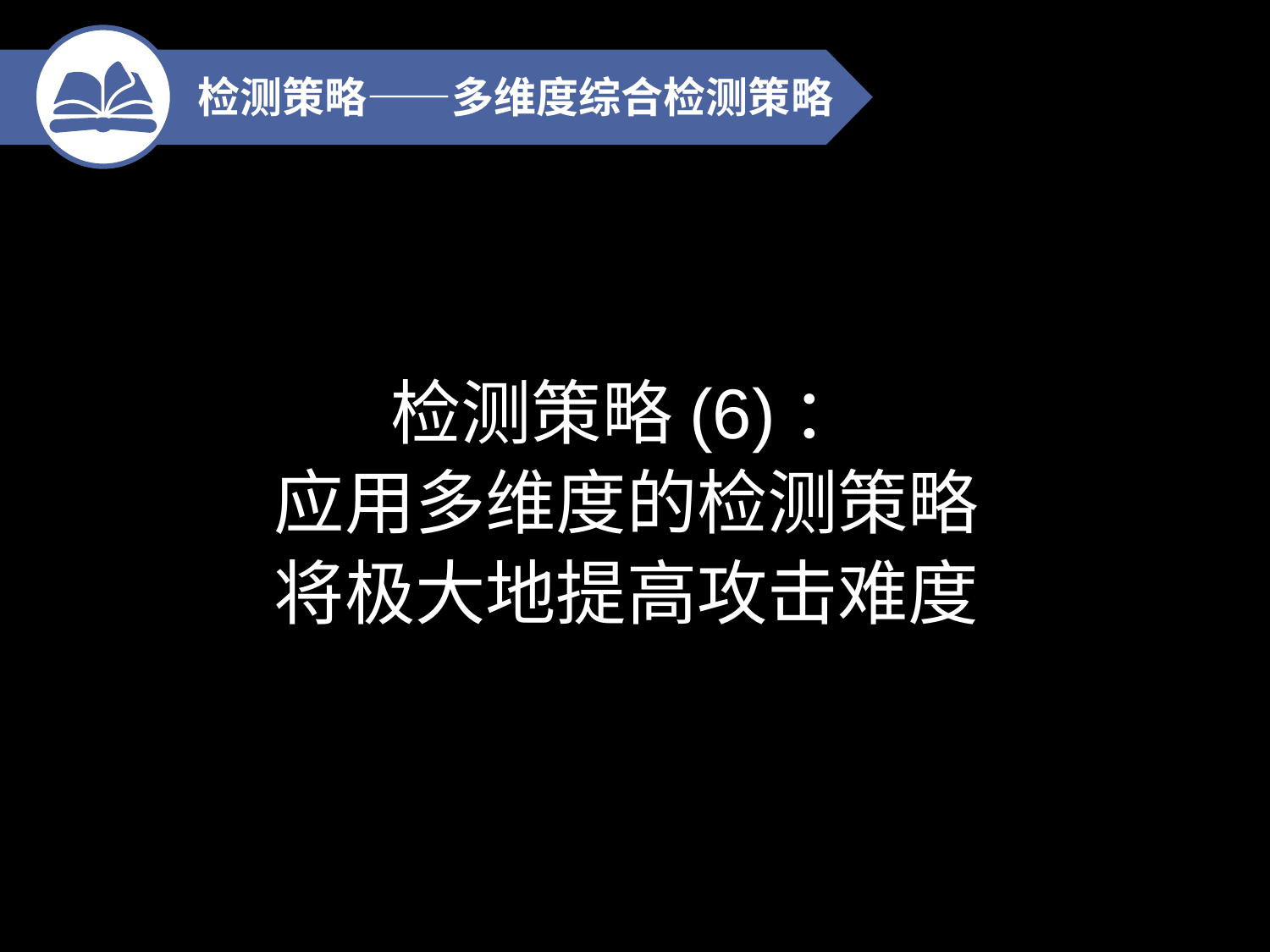

检测策略——多维度综合检测策略
检测策略(6)：
应用多维度的检测策略
将极大地提高攻击难度